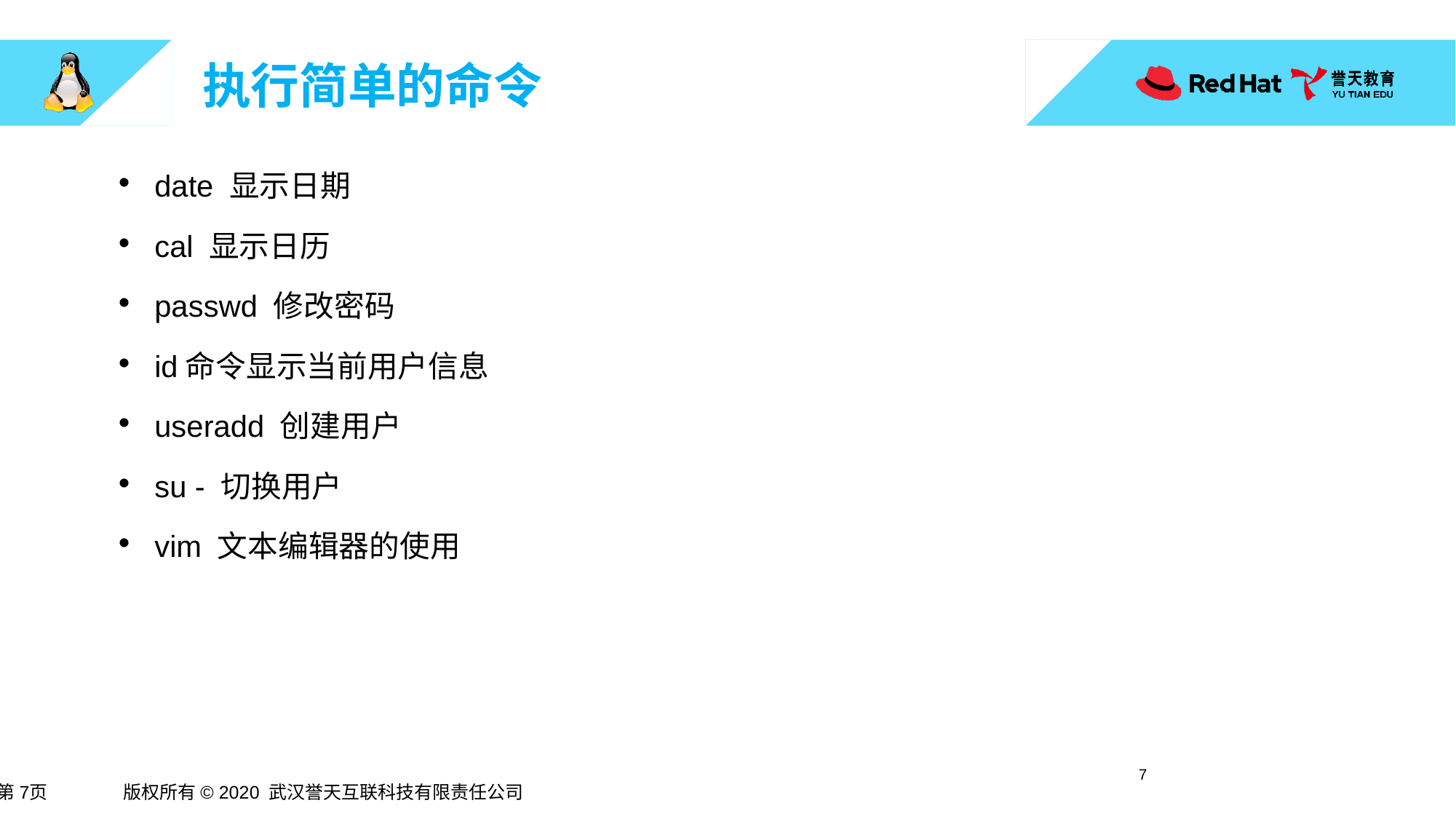

# 执行简单的命令
date 显示日期
cal 显示日历
passwd 修改密码
id命令显示当前用户信息
useradd 创建用户
su - 切换用户
vim 文本编辑器的使用
7